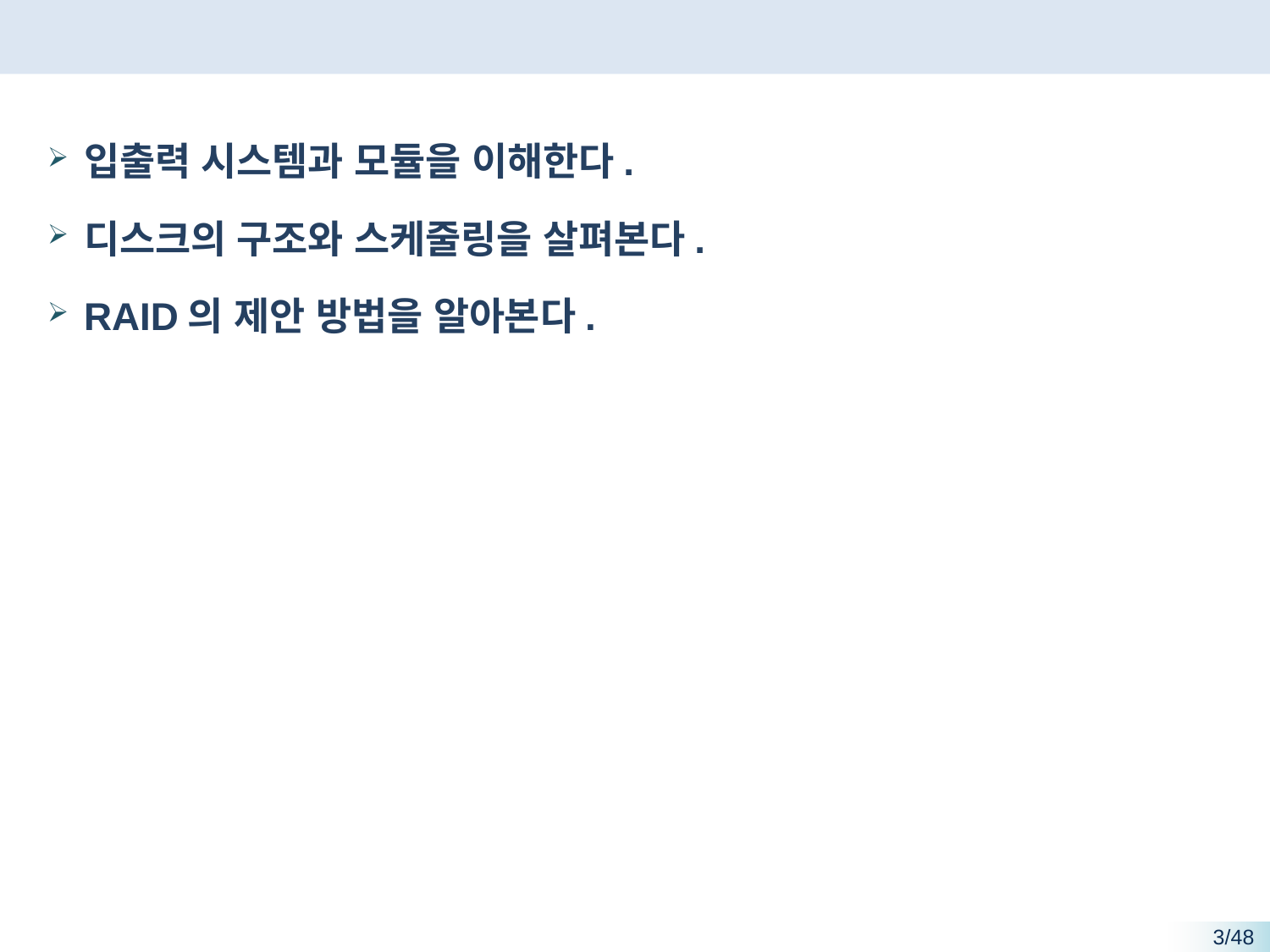

#
입출력 시스템과 모듈을 이해한다.
디스크의 구조와 스케줄링을 살펴본다.
RAID의 제안 방법을 알아본다.